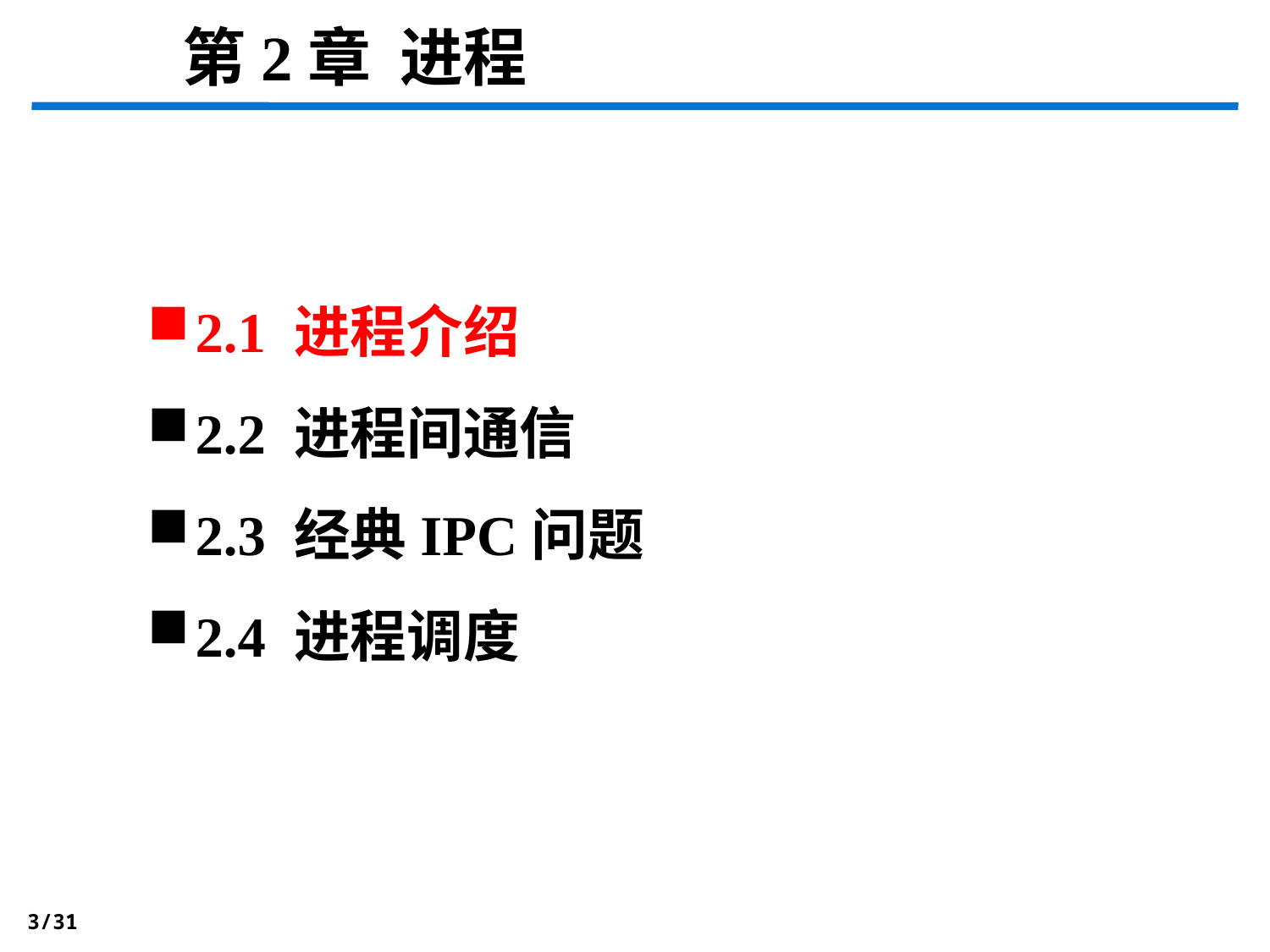

第2章  进程
2.1 进程介绍
2.2 进程间通信
2.3 经典IPC问题
2.4 进程调度